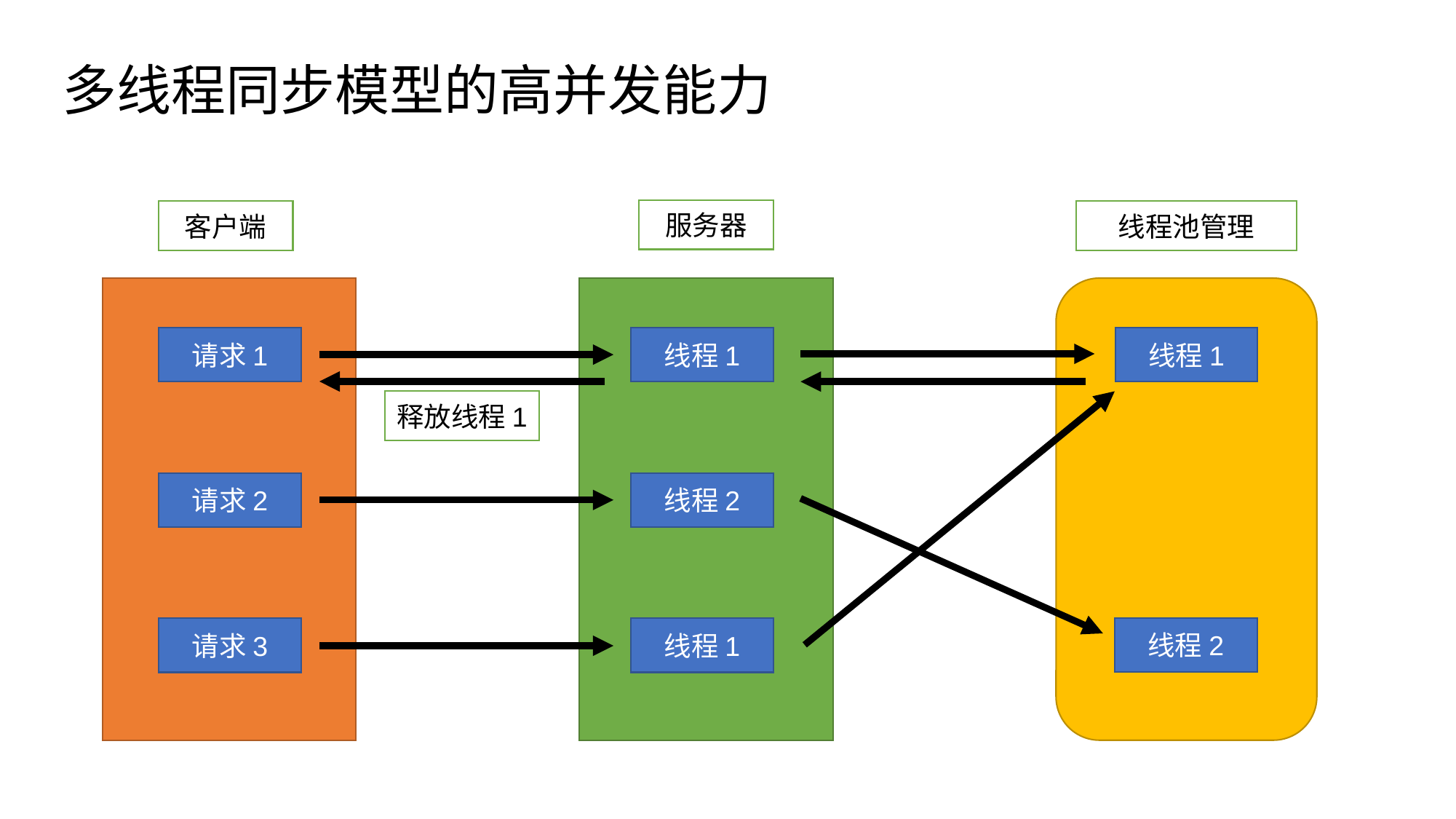

多线程同步模型的高并发能力
服务器
客户端
线程池管理

线程1
请求1
线程1
释放线程1
线程2
请求2
线程2
线程1
请求3